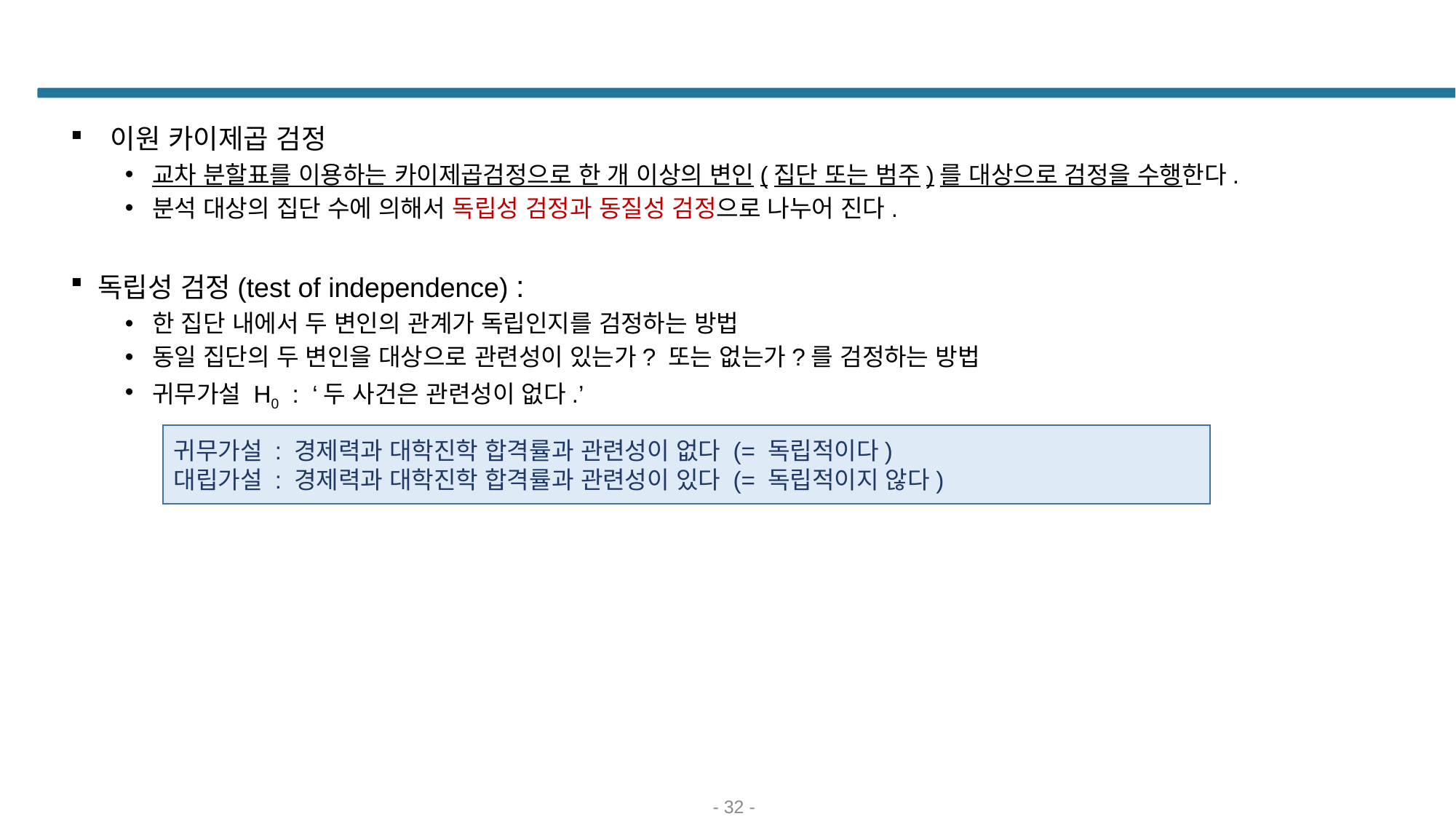

#
 이원 카이제곱 검정
교차 분할표를 이용하는 카이제곱검정으로 한 개 이상의 변인(집단 또는 범주)를 대상으로 검정을 수행한다.
분석 대상의 집단 수에 의해서 독립성 검정과 동질성 검정으로 나누어 진다.

독립성 검정(test of independence) :
한 집단 내에서 두 변인의 관계가 독립인지를 검정하는 방법
동일 집단의 두 변인을 대상으로 관련성이 있는가? 또는 없는가?를 검정하는 방법
귀무가설 H0  :  ‘두 사건은 관련성이 없다.’

귀무가설 : 경제력과 대학진학 합격률과 관련성이 없다 (= 독립적이다)
대립가설 : 경제력과 대학진학 합격률과 관련성이 있다 (= 독립적이지 않다)
- 32 -